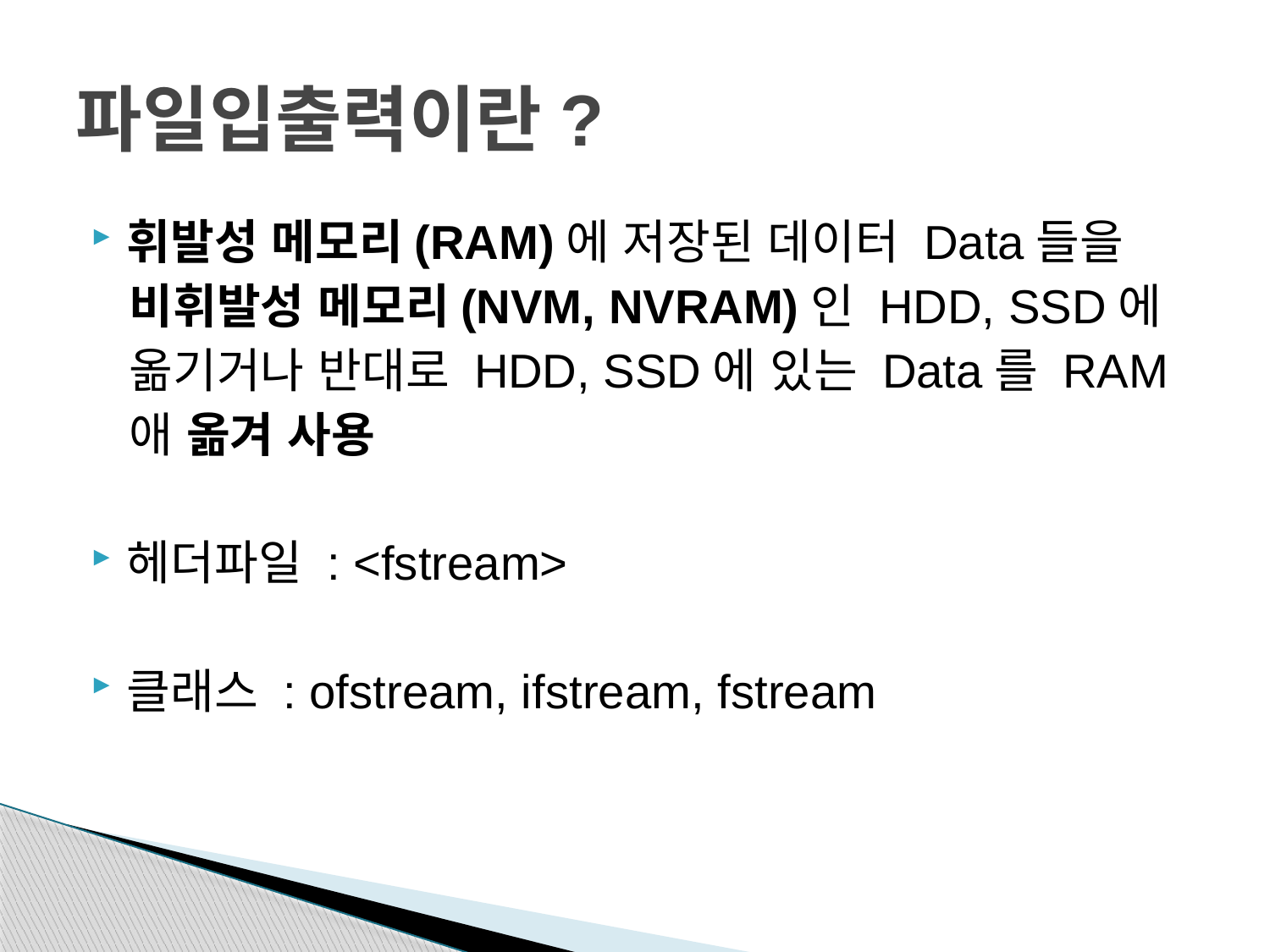

# 파일입출력이란?
휘발성 메모리(RAM)에 저장된 데이터 Data들을
  비휘발성 메모리(NVM, NVRAM)인 HDD, SSD에
  옮기거나 반대로 HDD, SSD에 있는 Data를 RAM
  애 옮겨 사용

헤더파일 : <fstream>

클래스 : ofstream, ifstream, fstream